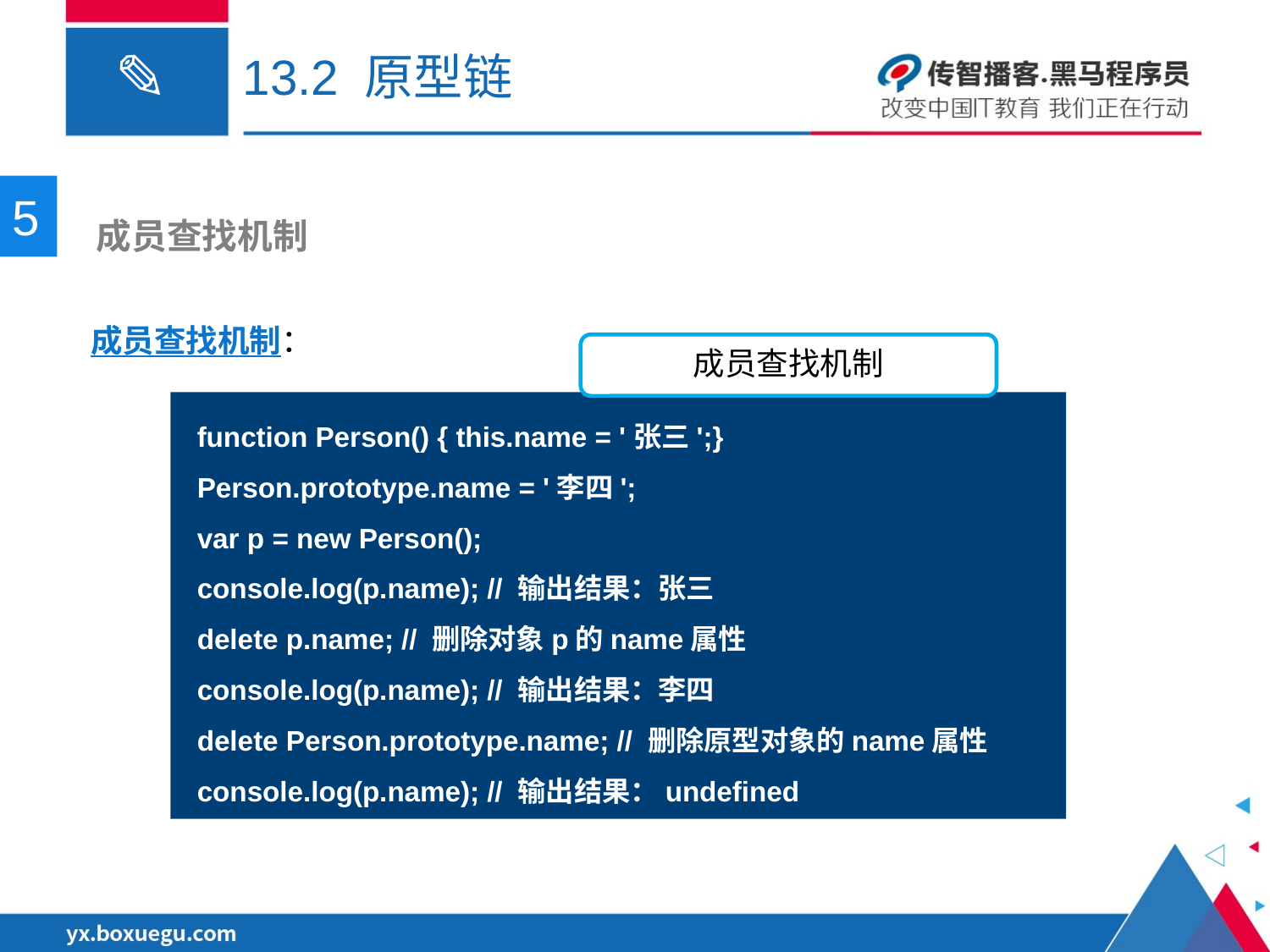

# 13.2 原型链

5
  成员查找机制
成员查找机制：
成员查找机制

function Person() { this.name = '张三';}
Person.prototype.name = '李四';
var p = new Person();
console.log(p.name); // 输出结果：张三
delete p.name; // 删除对象p的name属性
console.log(p.name); // 输出结果：李四
delete Person.prototype.name; // 删除原型对象的name属性
console.log(p.name); // 输出结果：undefined